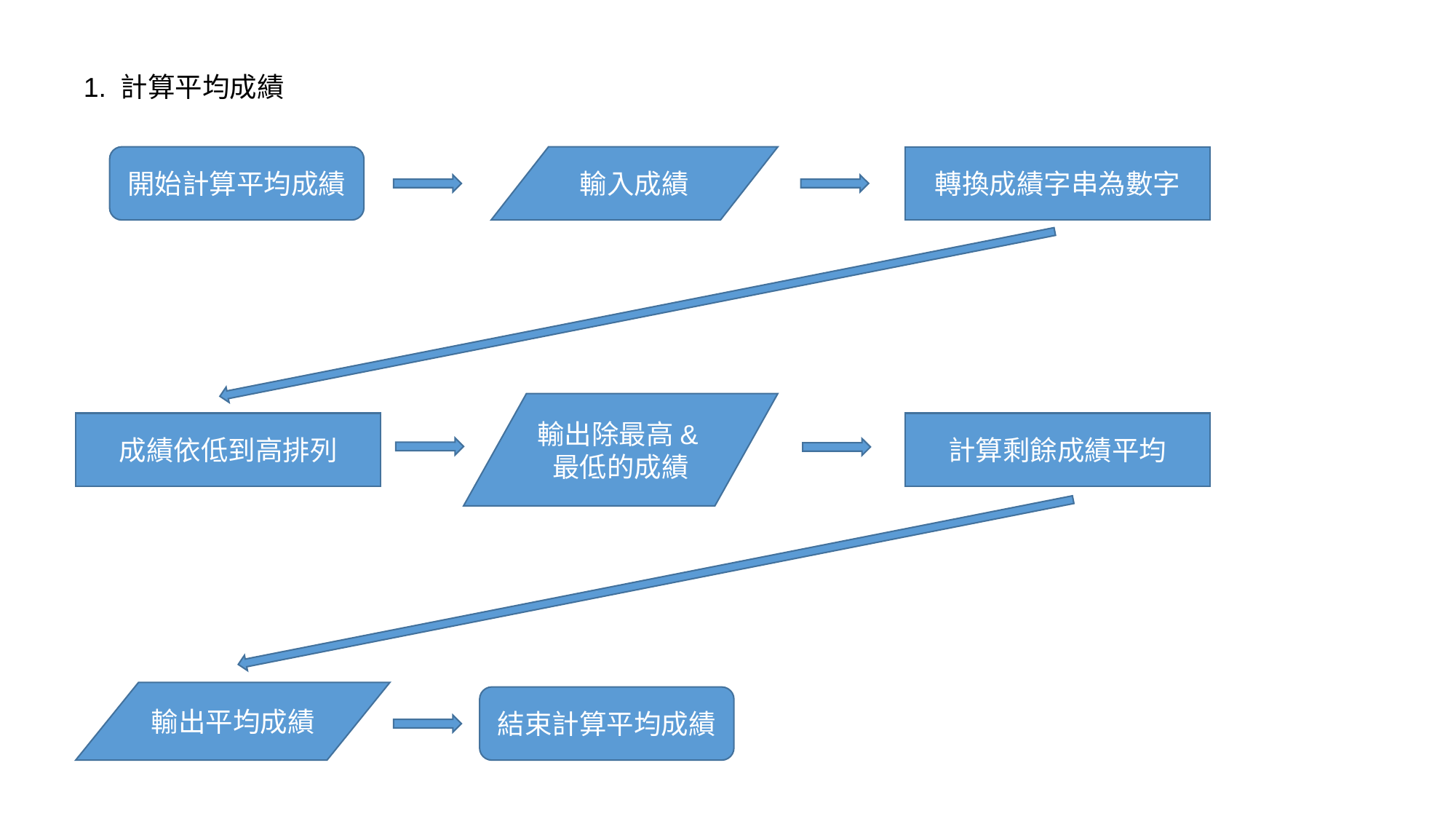

1. 計算平均成績
開始計算平均成績
輸入成績
轉換成績字串為數字

輸出除最高&最低的成績
成績依低到高排列
計算剩餘成績平均

輸出平均成績
結束計算平均成績